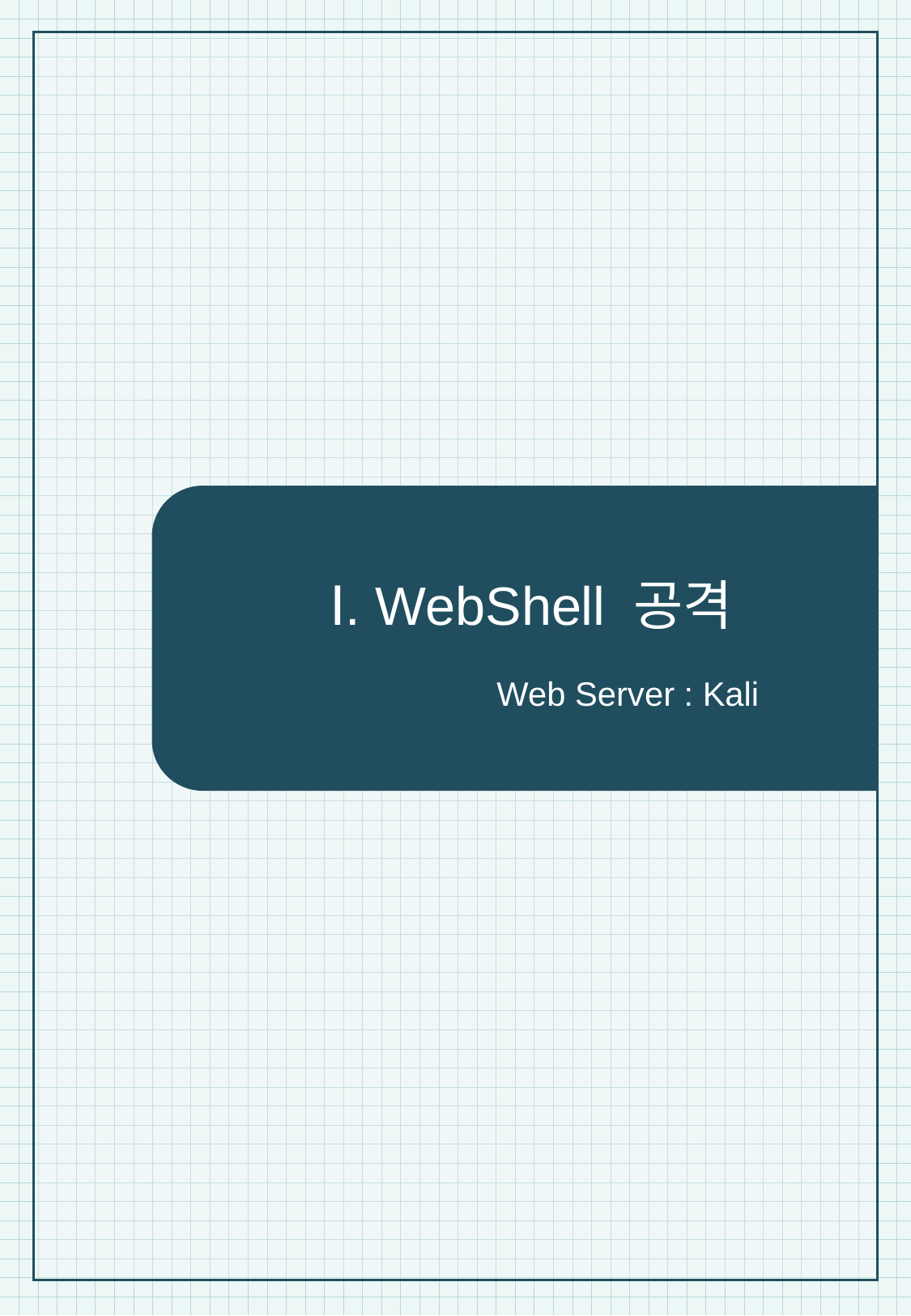

# Ⅰ. WebShell 공격
Web Server : Kali